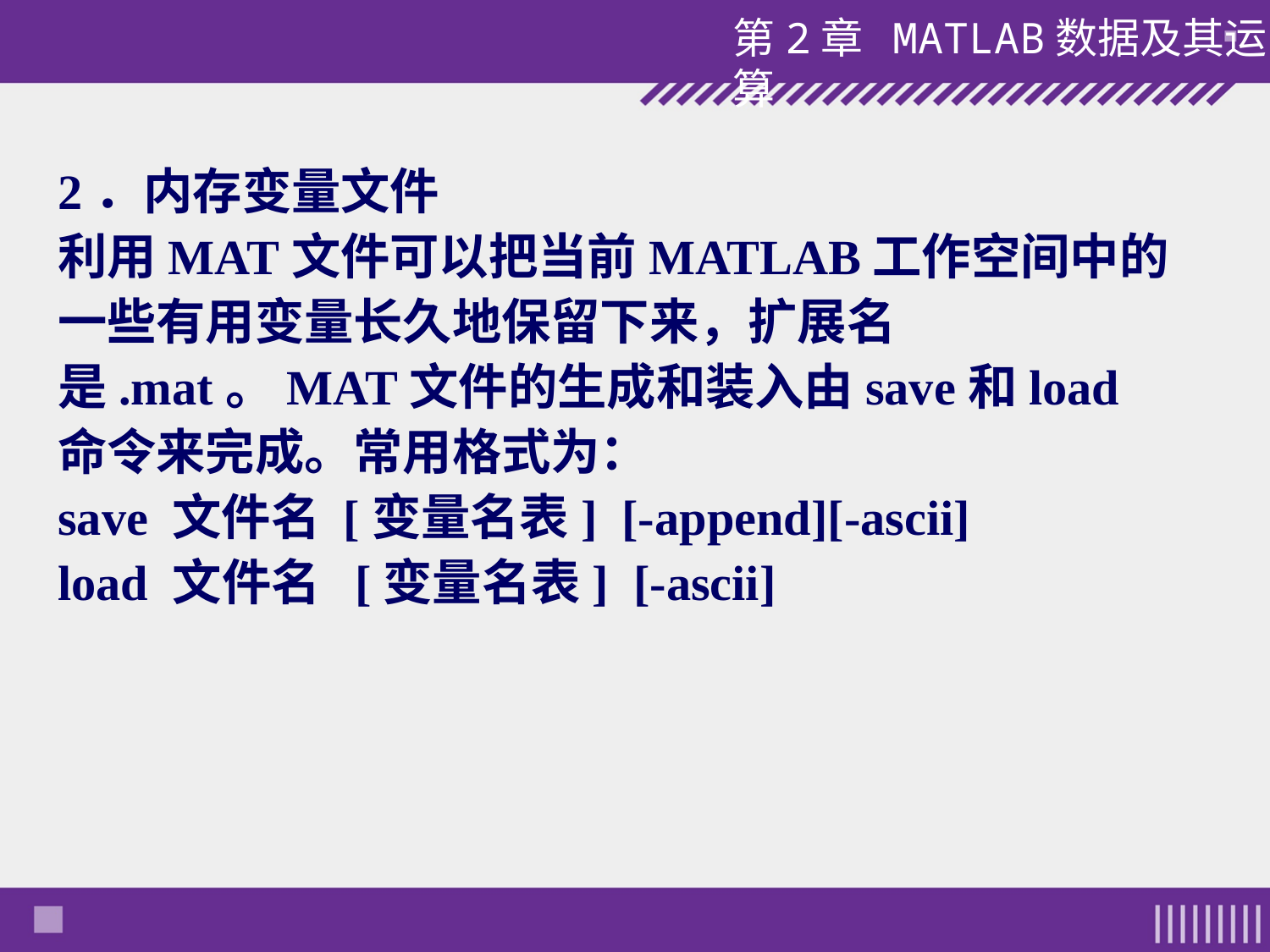

2．内存变量文件
利用MAT文件可以把当前MATLAB工作空间中的一些有用变量长久地保留下来，扩展名是.mat。MAT文件的生成和装入由save和load命令来完成。常用格式为：
save 文件名 [变量名表]  [-append][-ascii]
load 文件名  [变量名表]  [-ascii]